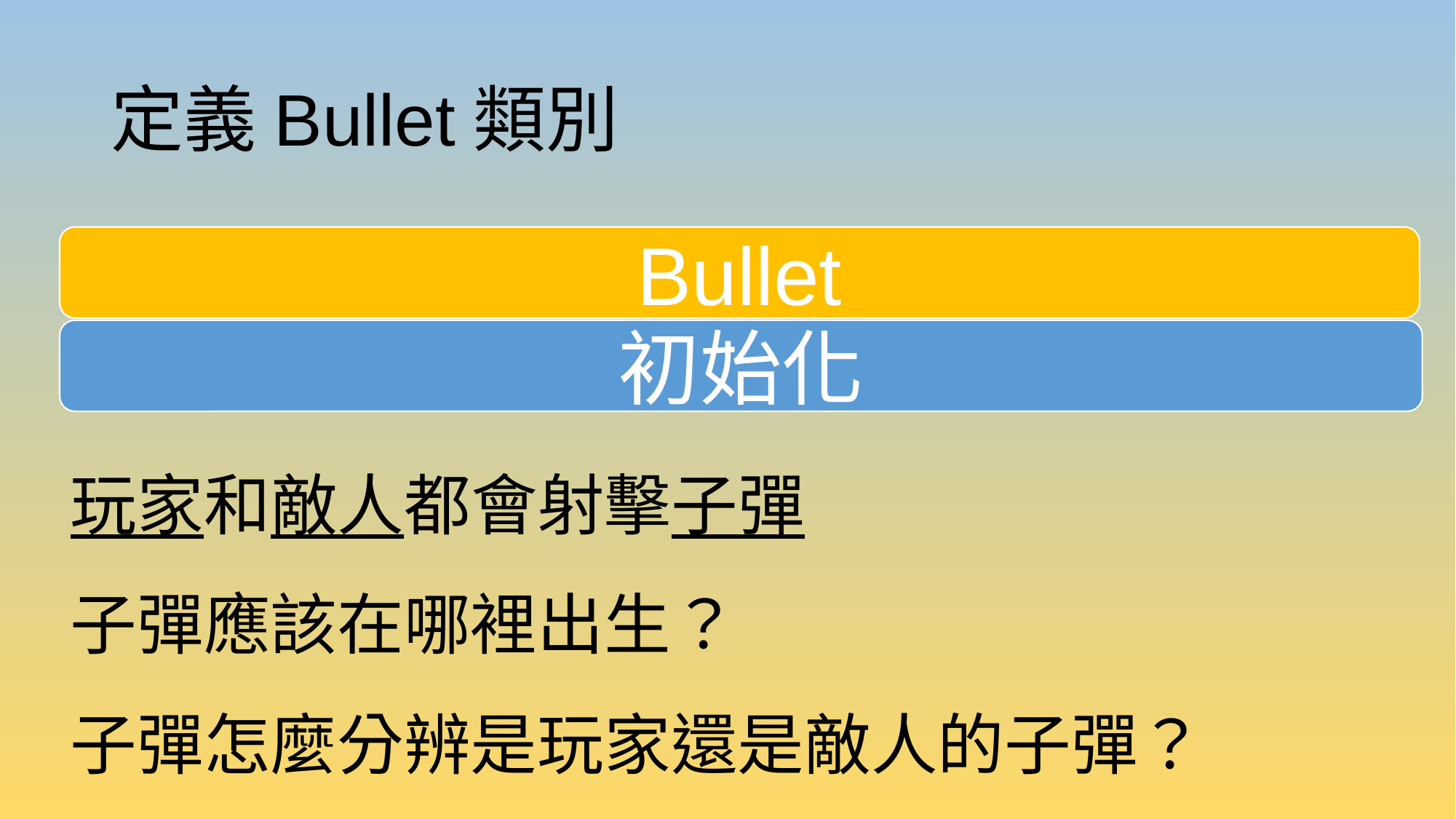

# 定義Bullet類別
Bullet
初始化
玩家和敵人都會射擊子彈
子彈應該在哪裡出生？
子彈怎麼分辨是玩家還是敵人的子彈？